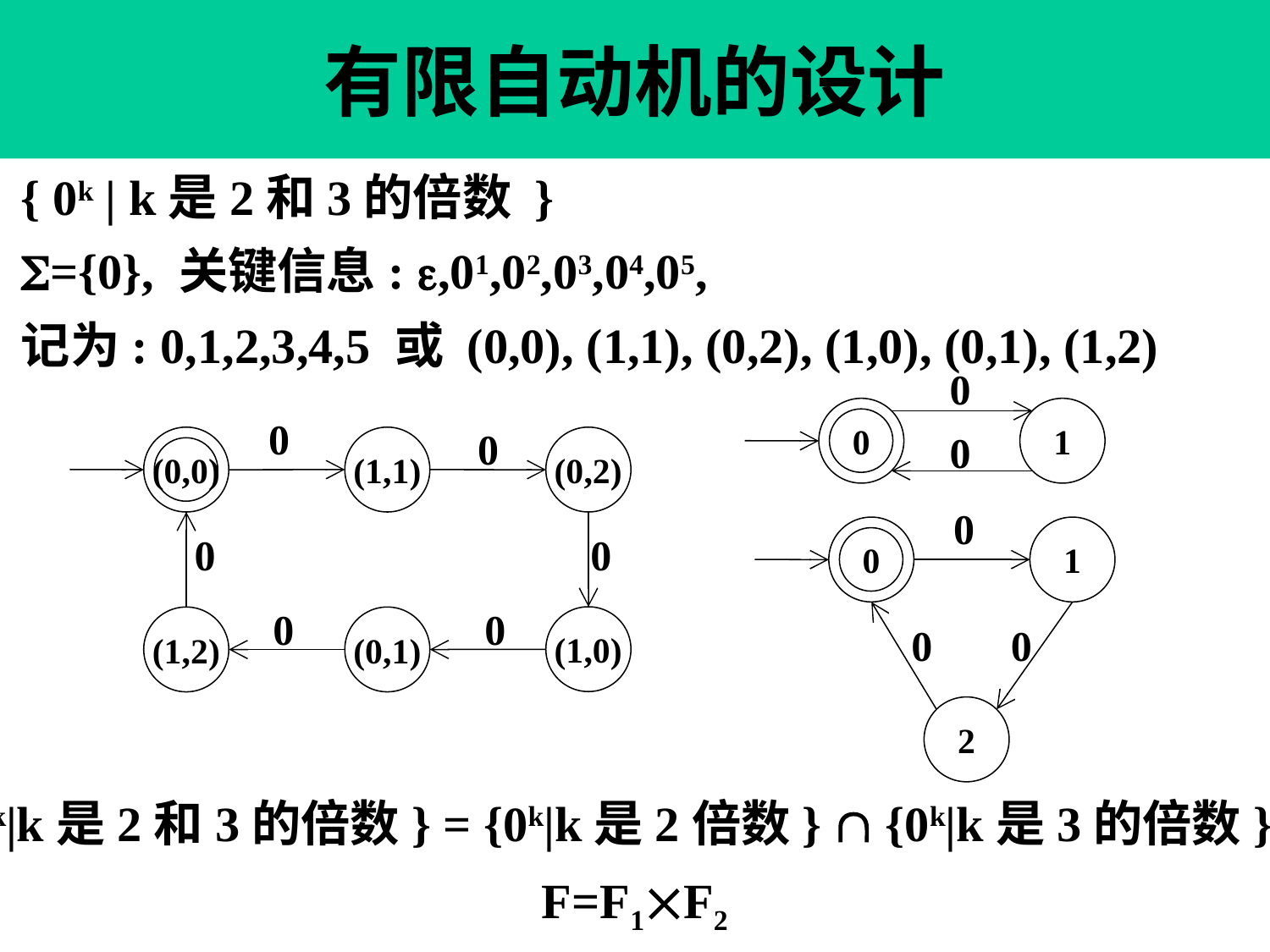

# 有限自动机的设计
{ 0k | k是2和3的倍数 }
Σ={0}, 关键信息: ε,01,02,03,04,05,
记为: 0,1,2,3,4,5 或 (0,0), (1,1), (0,2), (1,0), (0,1), (1,2)
0
0
1

0
0
0
(0,0)
(1,1)
(0,2)

0
0
0
0
(1,0)
(1,2)
(0,1)
0
0
1

0
0
2
{0k|k是2和3的倍数} = {0k|k是2倍数} ∩ {0k|k是3的倍数}
F=F1×F2